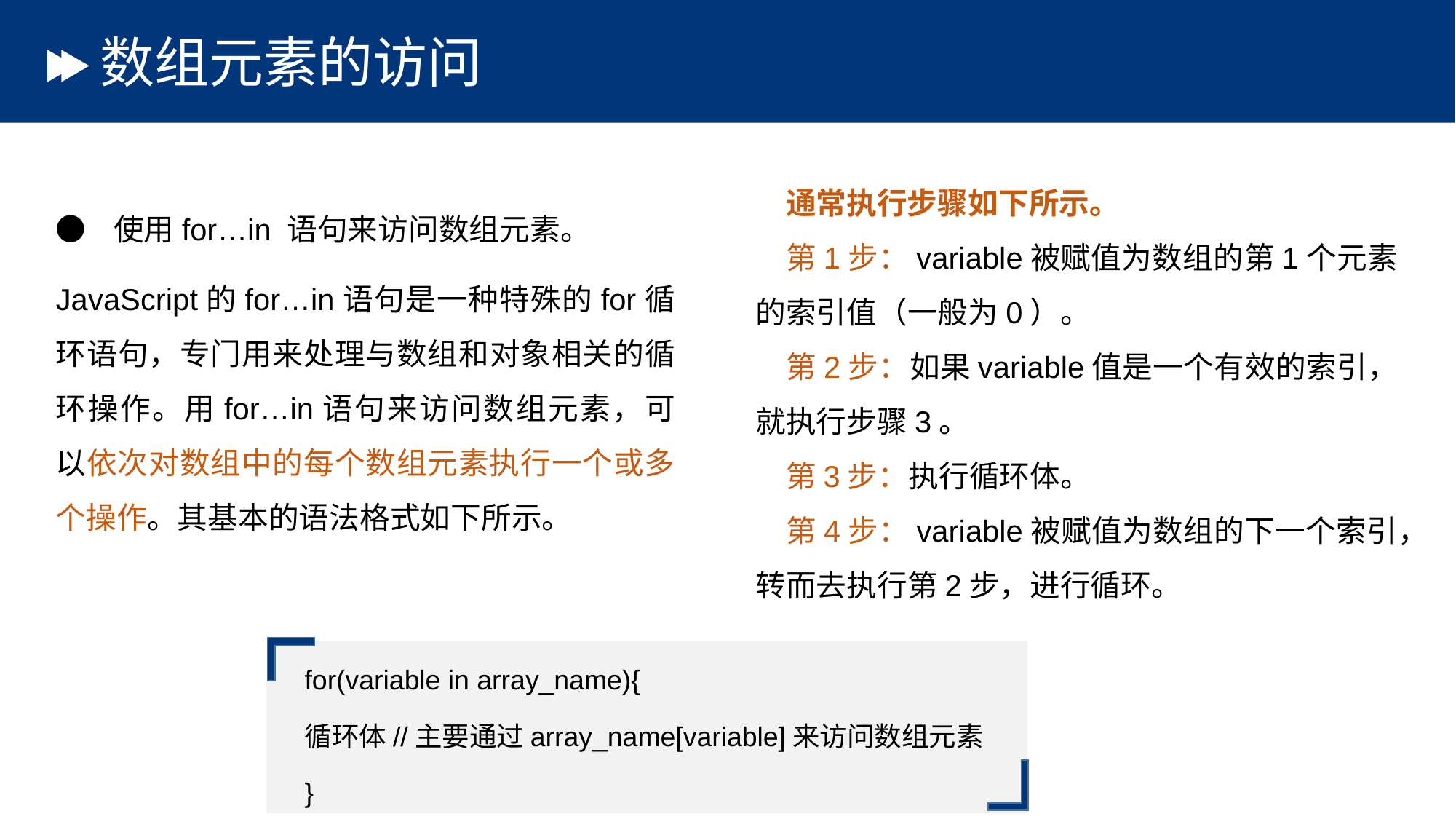

# 数组元素的访问
通常执行步骤如下所示。
第1步：variable被赋值为数组的第1个元素的索引值（一般为0）。
第2步：如果variable值是一个有效的索引，就执行步骤3。
第3步：执行循环体。
第4步：variable被赋值为数组的下一个索引，转而去执行第2步，进行循环。
●   使用for…in 语句来访问数组元素。
JavaScript的for…in语句是一种特殊的for循环语句，专门用来处理与数组和对象相关的循环操作。用for…in语句来访问数组元素，可以依次对数组中的每个数组元素执行一个或多个操作。其基本的语法格式如下所示。

for(variable in array_name){
循环体//主要通过array_name[variable]来访问数组元素
}